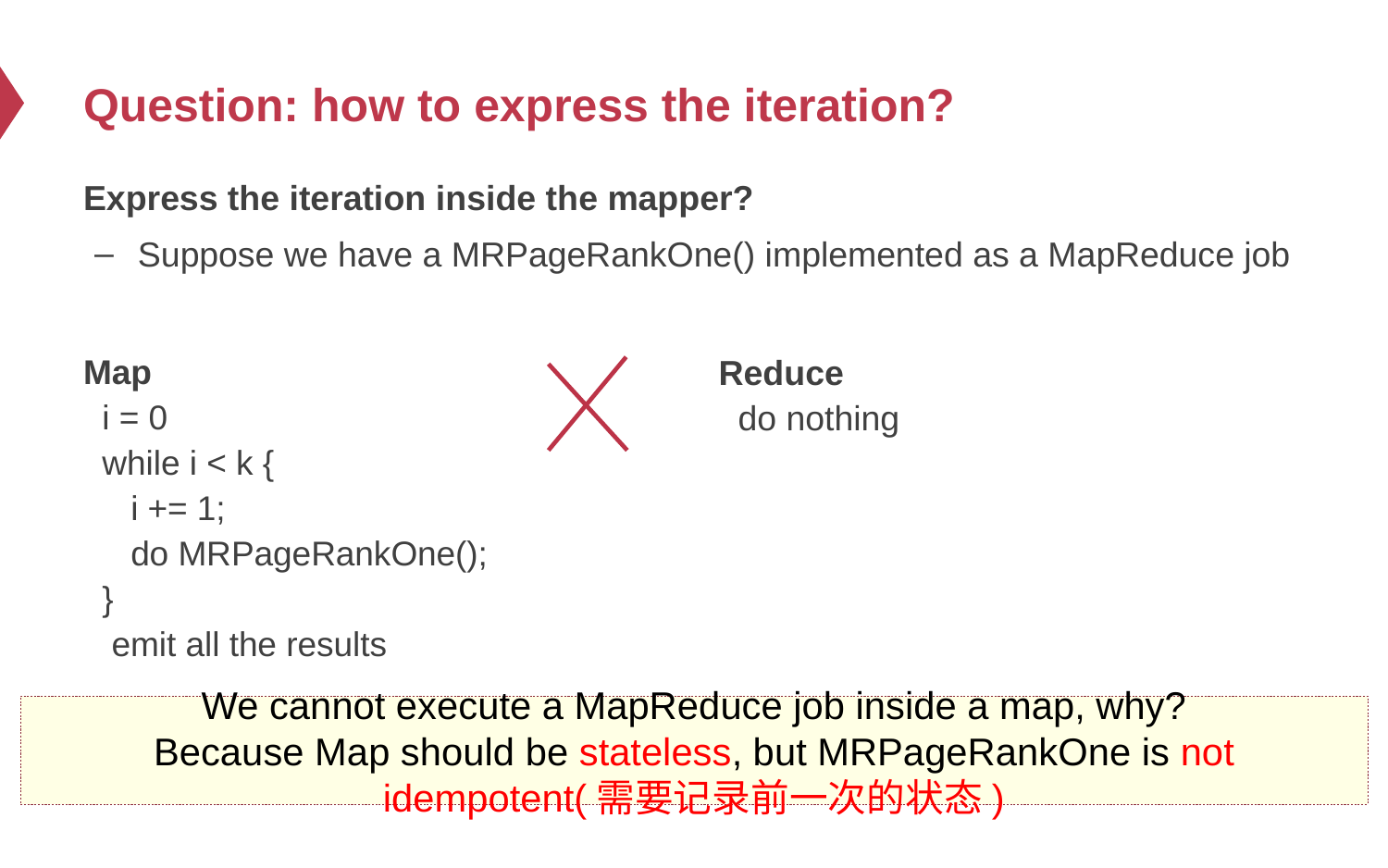

# Question: how to express the iteration?
Express the iteration inside the mapper?
Suppose we have a MRPageRankOne() implemented as a MapReduce job
Reduce
  do nothing
Map
  i = 0
  while i < k {
     i += 1;
     do MRPageRankOne();
  }
   emit all the results
We cannot execute a MapReduce job inside a map, why?
Because Map should be stateless, but MRPageRankOne is not idempotent(需要记录前一次的状态)
38